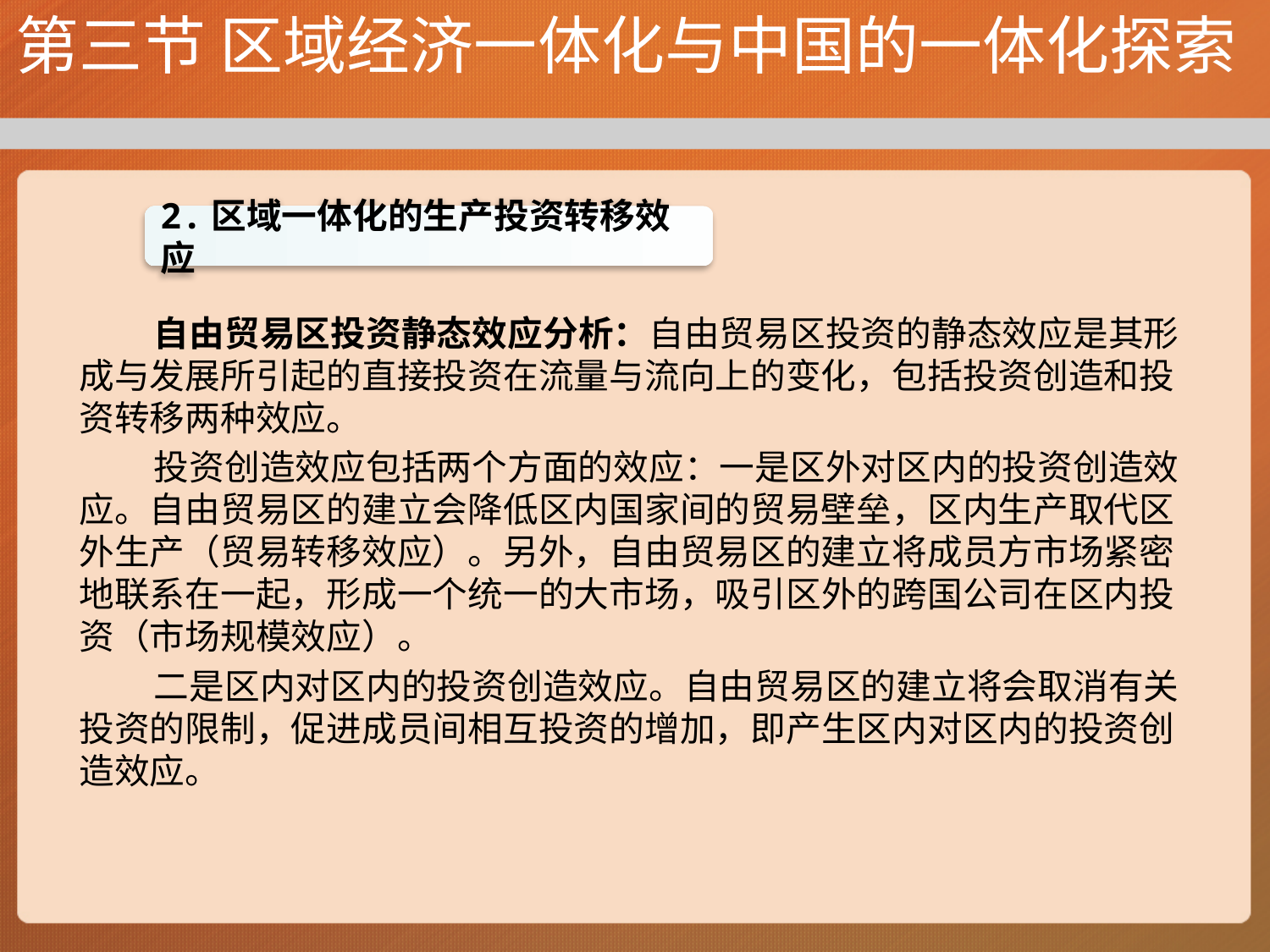

# 第三节 区域经济一体化与中国的一体化探索

自由贸易区投资静态效应分析：自由贸易区投资的静态效应是其形成与发展所引起的直接投资在流量与流向上的变化，包括投资创造和投资转移两种效应。
投资创造效应包括两个方面的效应：一是区外对区内的投资创造效应。自由贸易区的建立会降低区内国家间的贸易壁垒，区内生产取代区外生产（贸易转移效应）。另外，自由贸易区的建立将成员方市场紧密地联系在一起，形成一个统一的大市场，吸引区外的跨国公司在区内投资（市场规模效应）。
二是区内对区内的投资创造效应。自由贸易区的建立将会取消有关投资的限制，促进成员间相互投资的增加，即产生区内对区内的投资创造效应。
2.区域一体化的生产投资转移效应